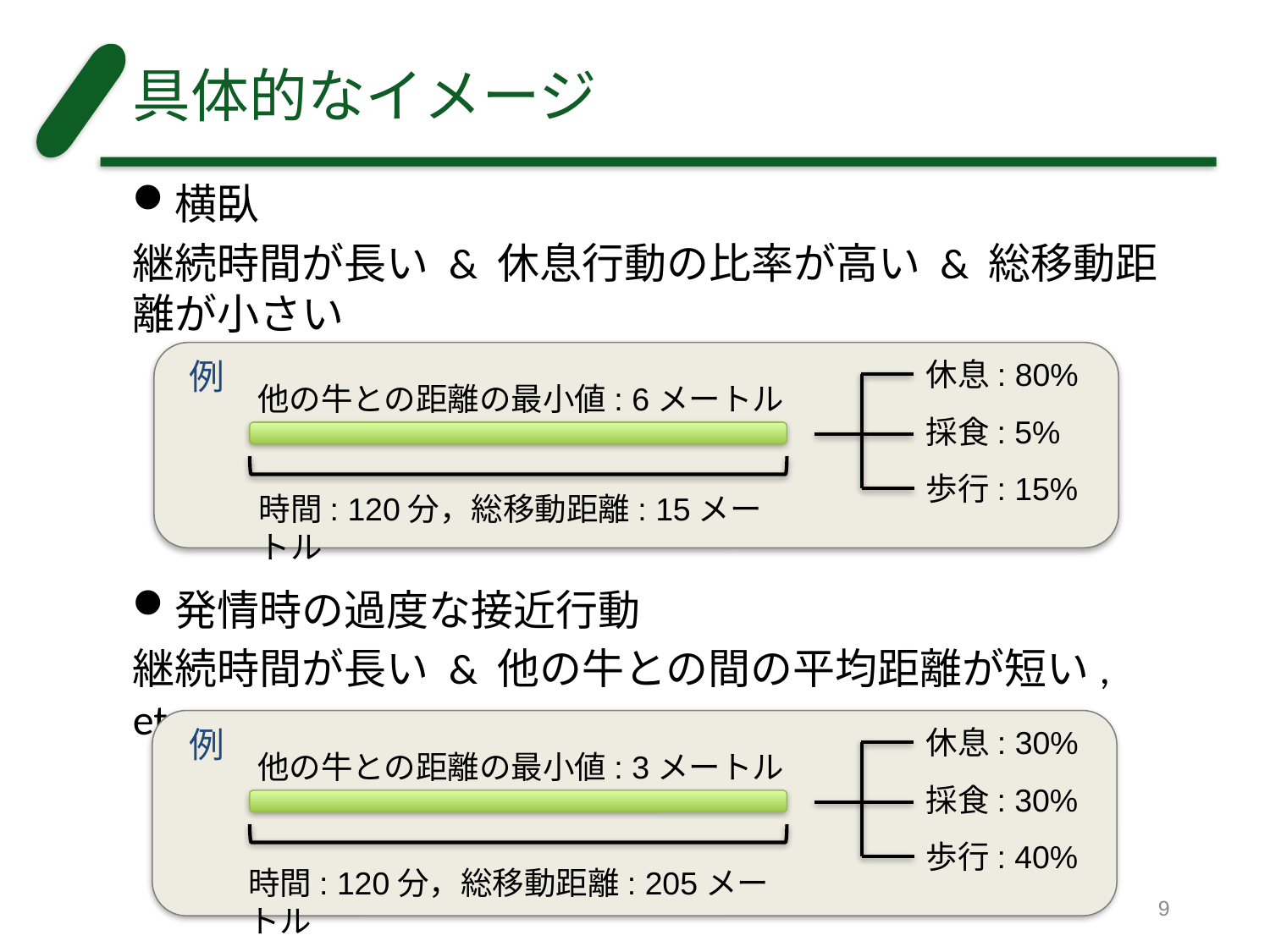

# 具体的なイメージ
横臥
継続時間が長い & 休息行動の比率が高い & 総移動距離が小さい

発情時の過度な接近行動
継続時間が長い & 他の牛との間の平均距離が短い, etc…

例
休息: 80%
他の牛との距離の最小値: 6メートル
採食: 5%

歩行: 15%
時間: 120分，総移動距離: 15メートル

例
休息: 30%
他の牛との距離の最小値: 3メートル
採食: 30%

歩行: 40%
時間: 120分，総移動距離: 205メートル
9